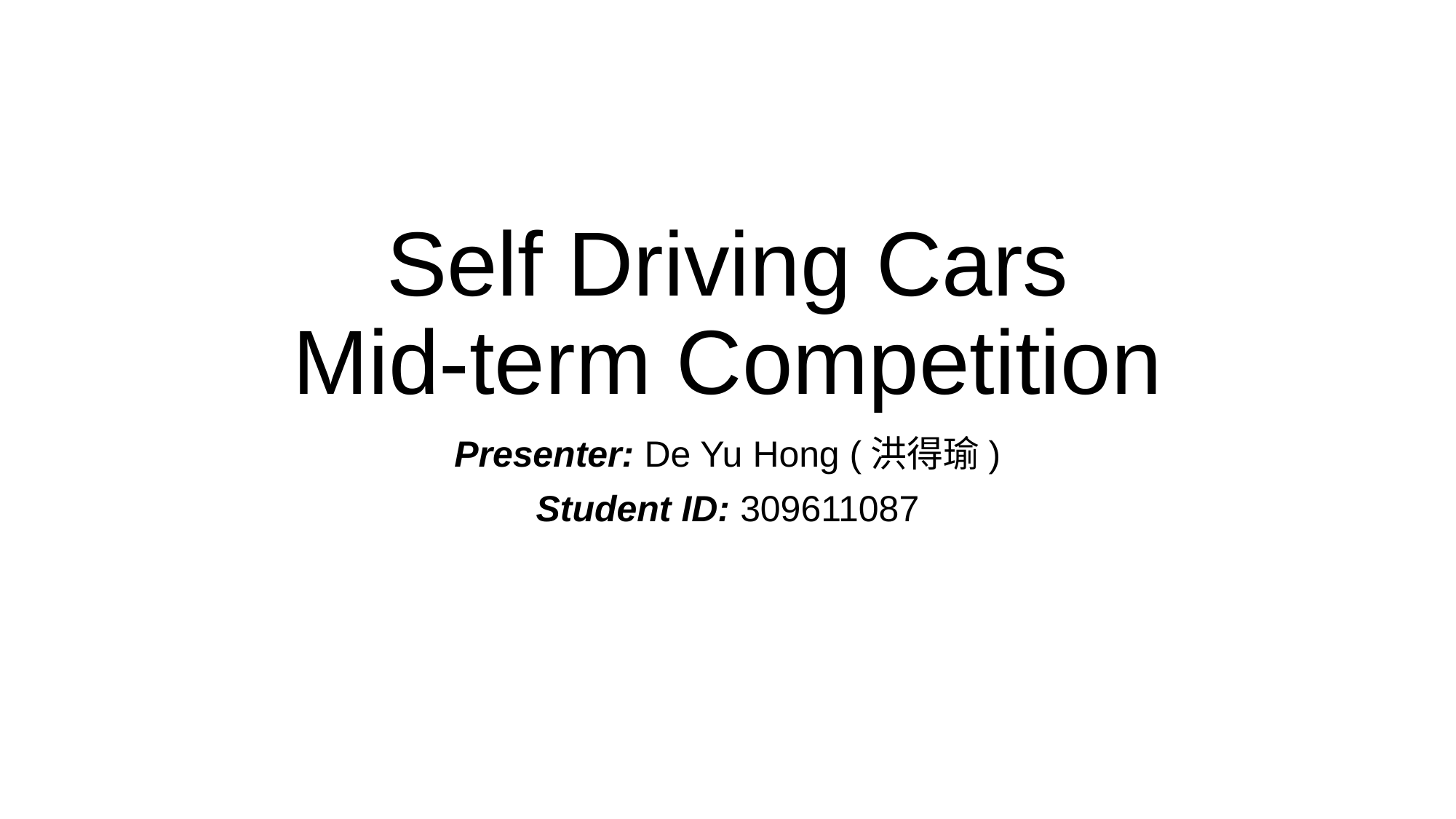

# Self Driving Cars Mid-term Competition
Presenter: De Yu Hong (洪得瑜)
Student ID: 309611087